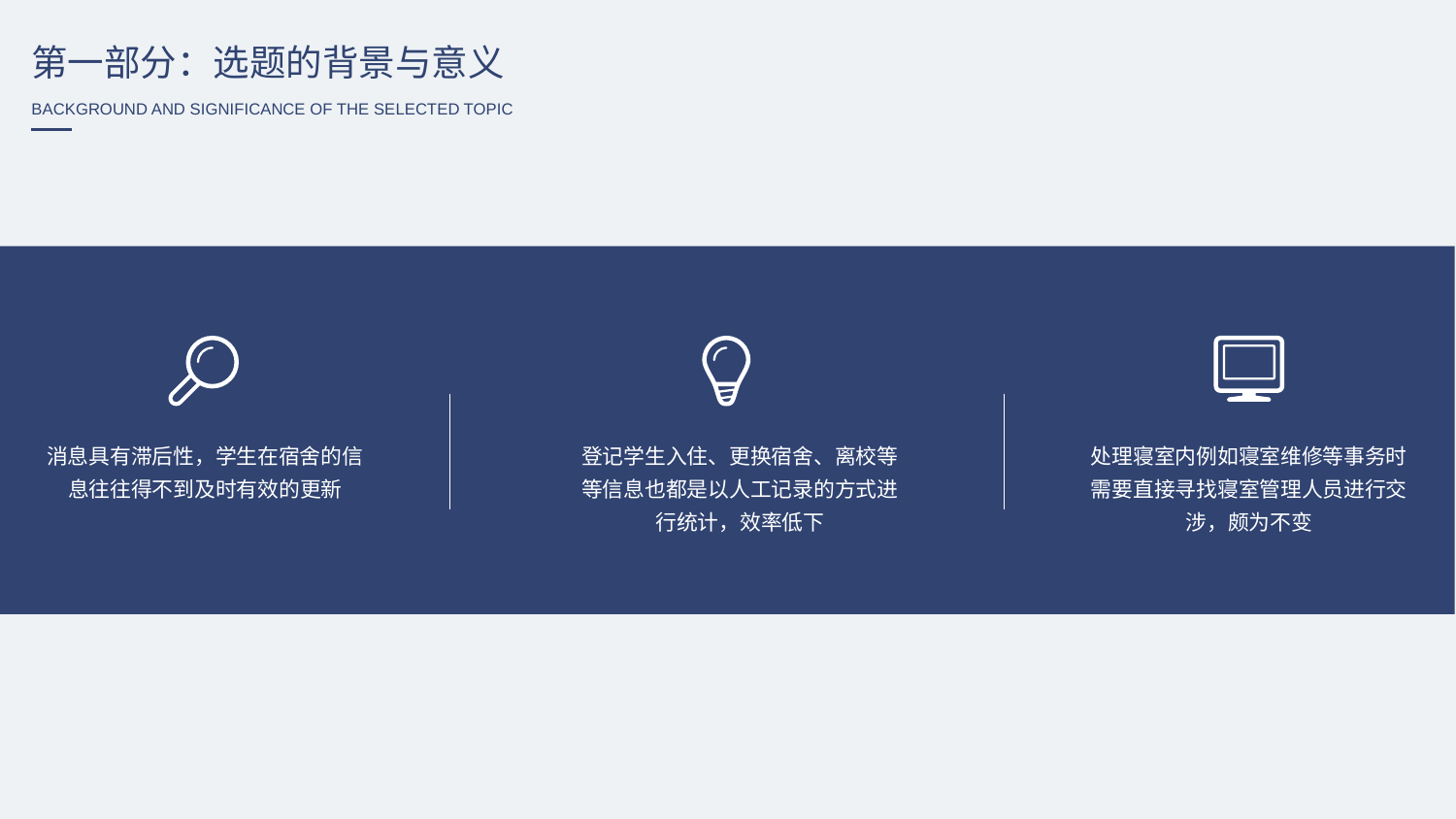

第一部分：选题的背景与意义
BACKGROUND AND SIGNIFICANCE OF THE SELECTED TOPIC

消息具有滞后性，学生在宿舍的信息往往得不到及时有效的更新
登记学生入住、更换宿舍、离校等等信息也都是以人工记录的方式进行统计，效率低下
处理寝室内例如寝室维修等事务时需要直接寻找寝室管理人员进行交涉，颇为不变